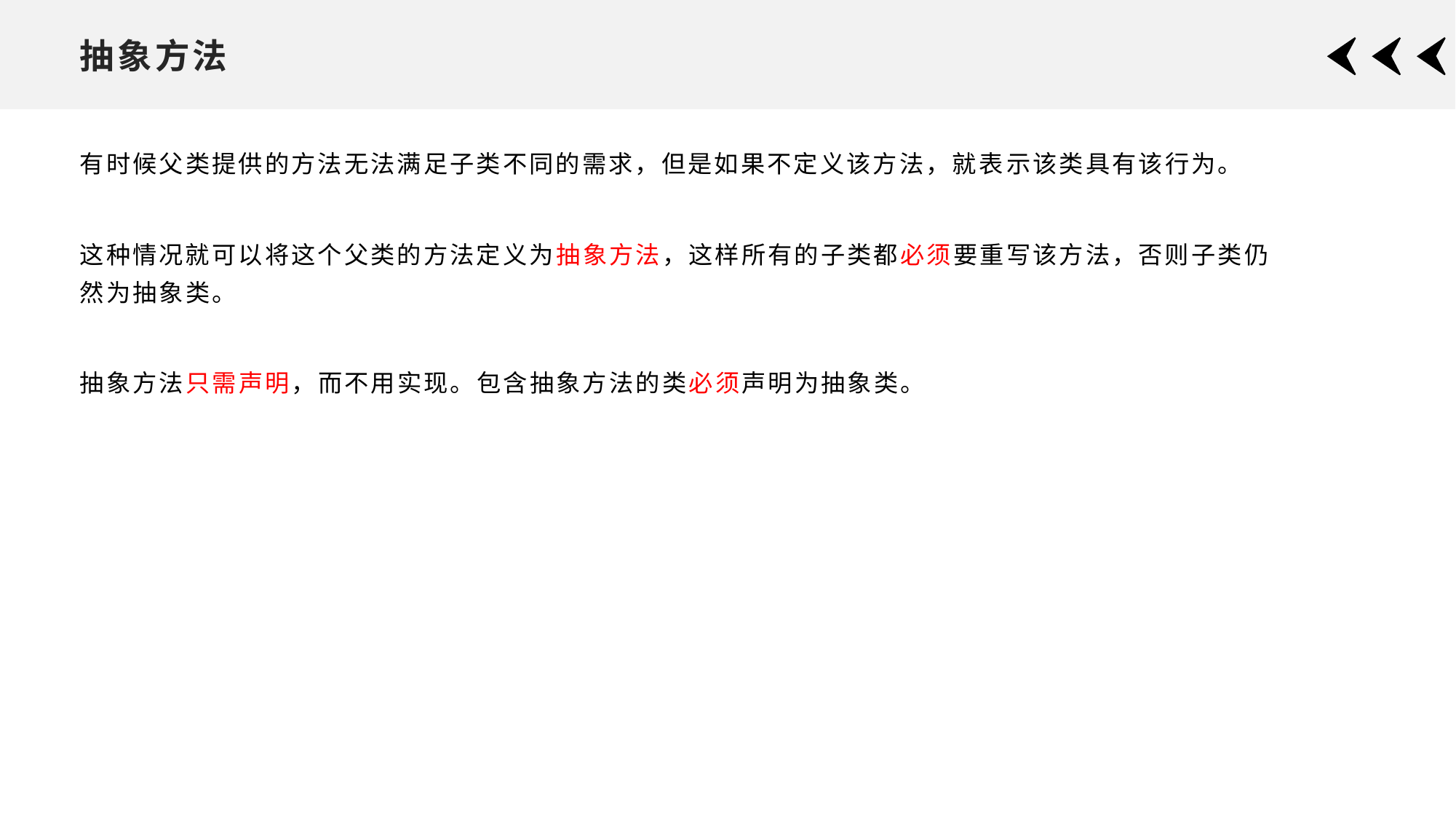

# 抽象方法
有时候父类提供的方法无法满足子类不同的需求，但是如果不定义该方法，就表示该类具有该行为。
这种情况就可以将这个父类的方法定义为抽象方法，这样所有的子类都必须要重写该方法，否则子类仍然为抽象类。
抽象方法只需声明，而不用实现。包含抽象方法的类必须声明为抽象类。